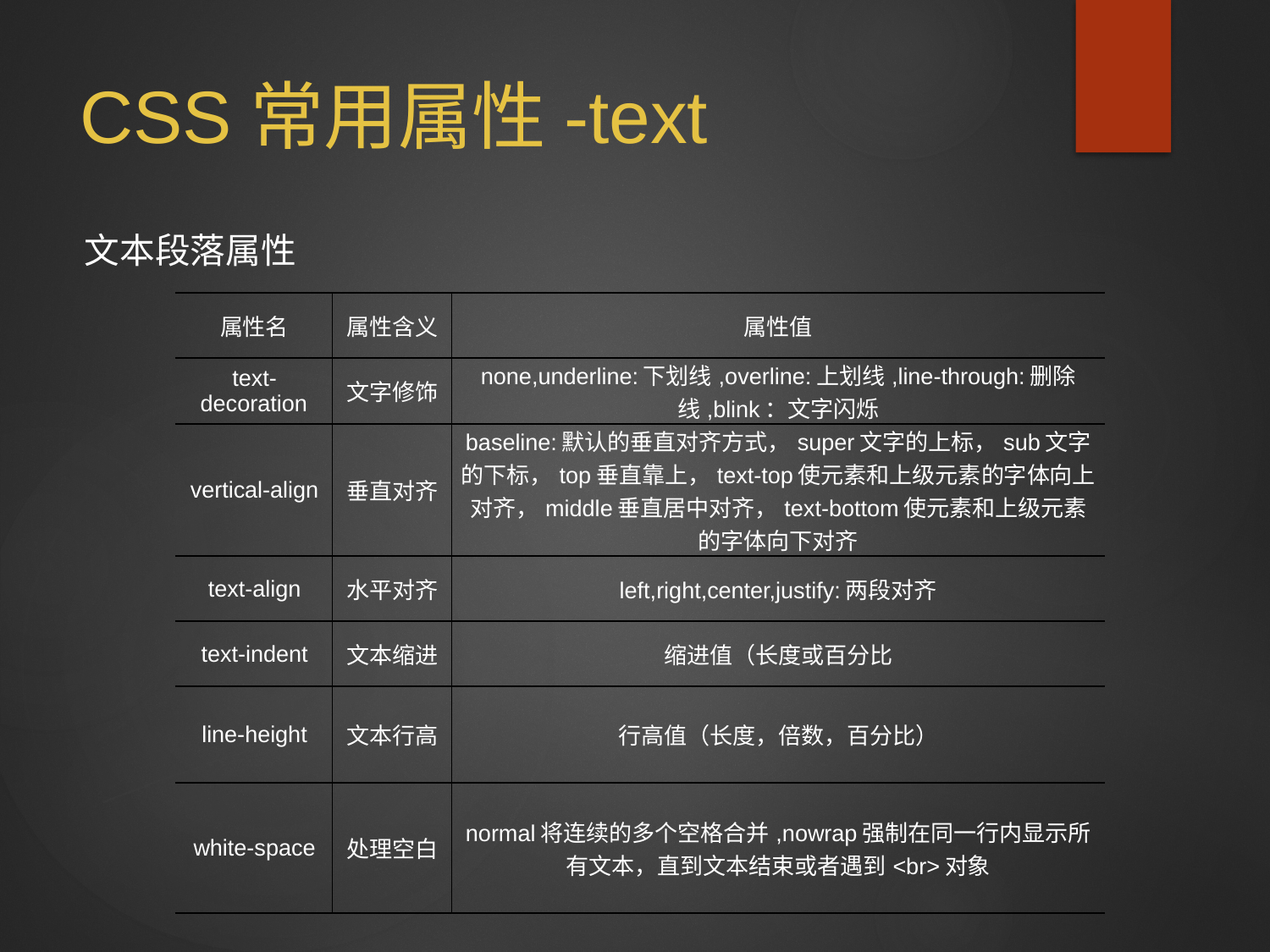

31
# CSS常用属性-text
文本段落属性
| 属性名 | 属性含义 | 属性值 |
| --- | --- | --- |
| text-decoration | 文字修饰 | none,underline:下划线,overline:上划线,line-through:删除线,blink：文字闪烁 |
| vertical-align | 垂直对齐 | baseline:默认的垂直对齐方式，super文字的上标，sub文字的下标，top垂直靠上，text-top使元素和上级元素的字体向上对齐，middle垂直居中对齐，text-bottom使元素和上级元素的字体向下对齐 |
| text-align | 水平对齐 | left,right,center,justify:两段对齐 |
| text-indent | 文本缩进 | 缩进值（长度或百分比 |
| line-height | 文本行高 | 行高值（长度，倍数，百分比） |
| white-space | 处理空白 | normal将连续的多个空格合并,nowrap强制在同一行内显示所有文本，直到文本结束或者遇到<br>对象 |